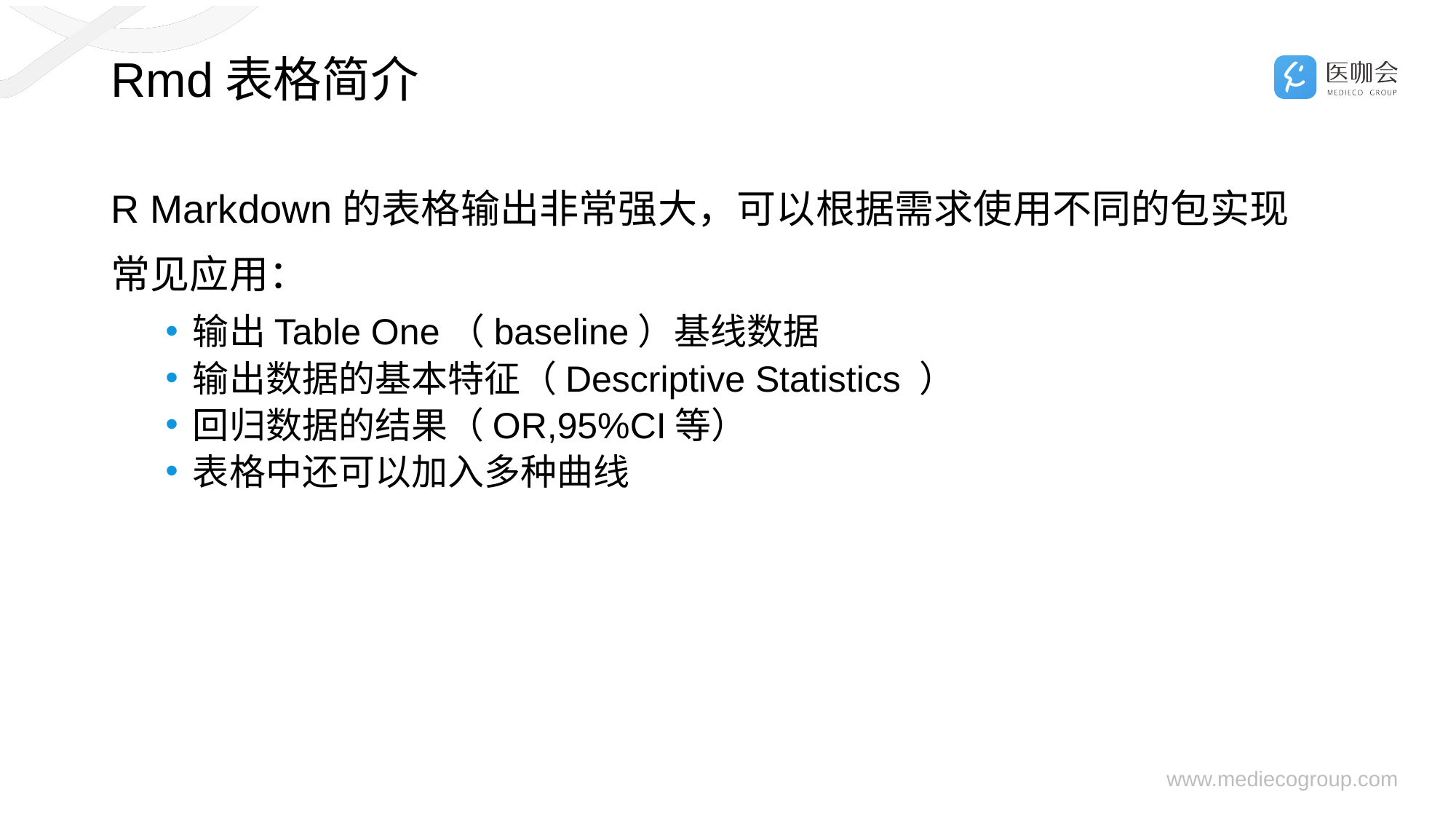

# Rmd表格简介
R Markdown的表格输出非常强大，可以根据需求使用不同的包实现
常见应用：
输出Table One（baseline）基线数据
输出数据的基本特征（Descriptive Statistics ）
回归数据的结果（OR,95%CI等）
表格中还可以加入多种曲线